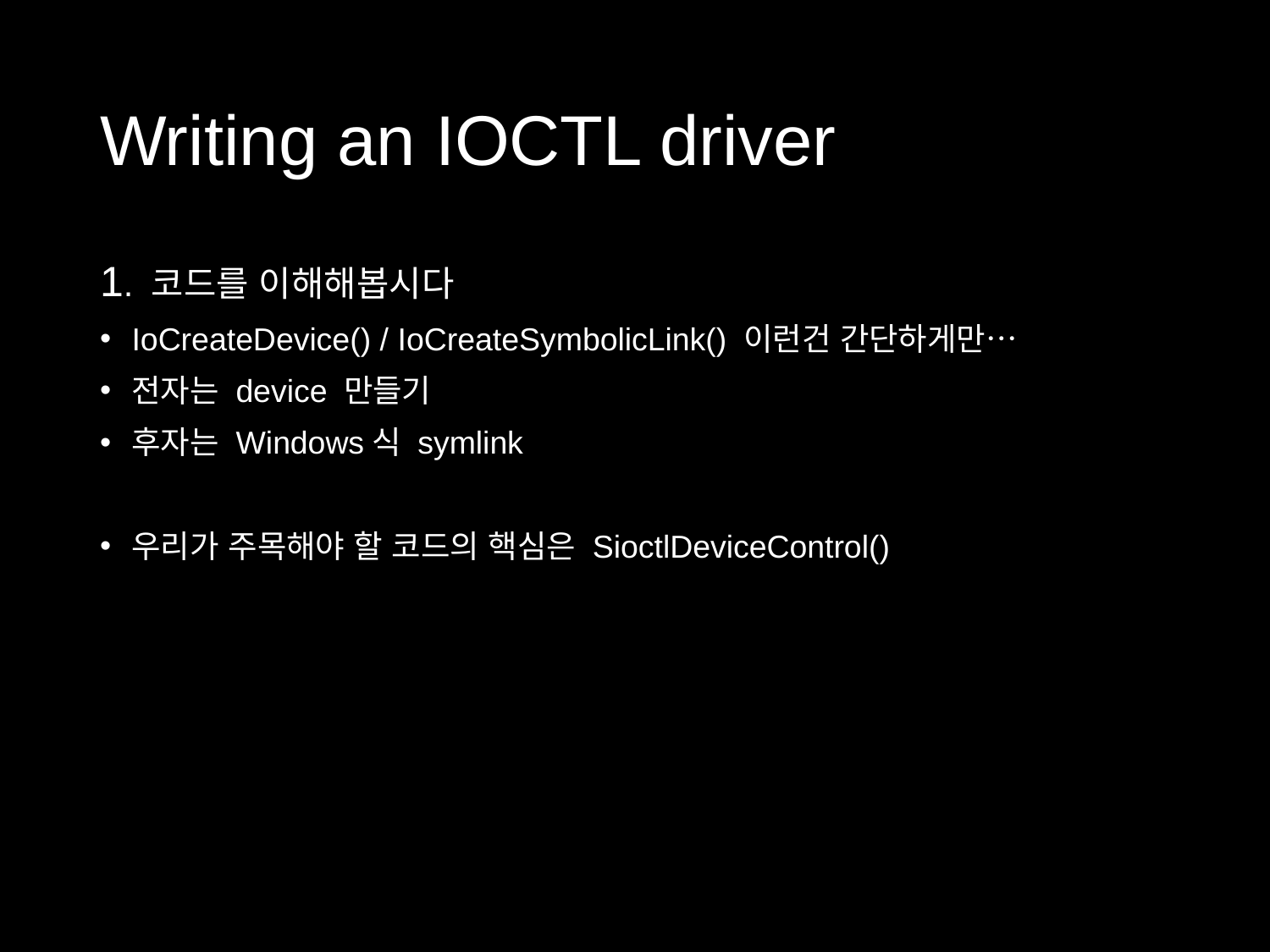

# Writing an IOCTL driver
1. 코드를 이해해봅시다
IoCreateDevice() / IoCreateSymbolicLink() 이런건 간단하게만…
전자는 device 만들기
후자는 Windows식 symlink

우리가 주목해야 할 코드의 핵심은 SioctlDeviceControl()